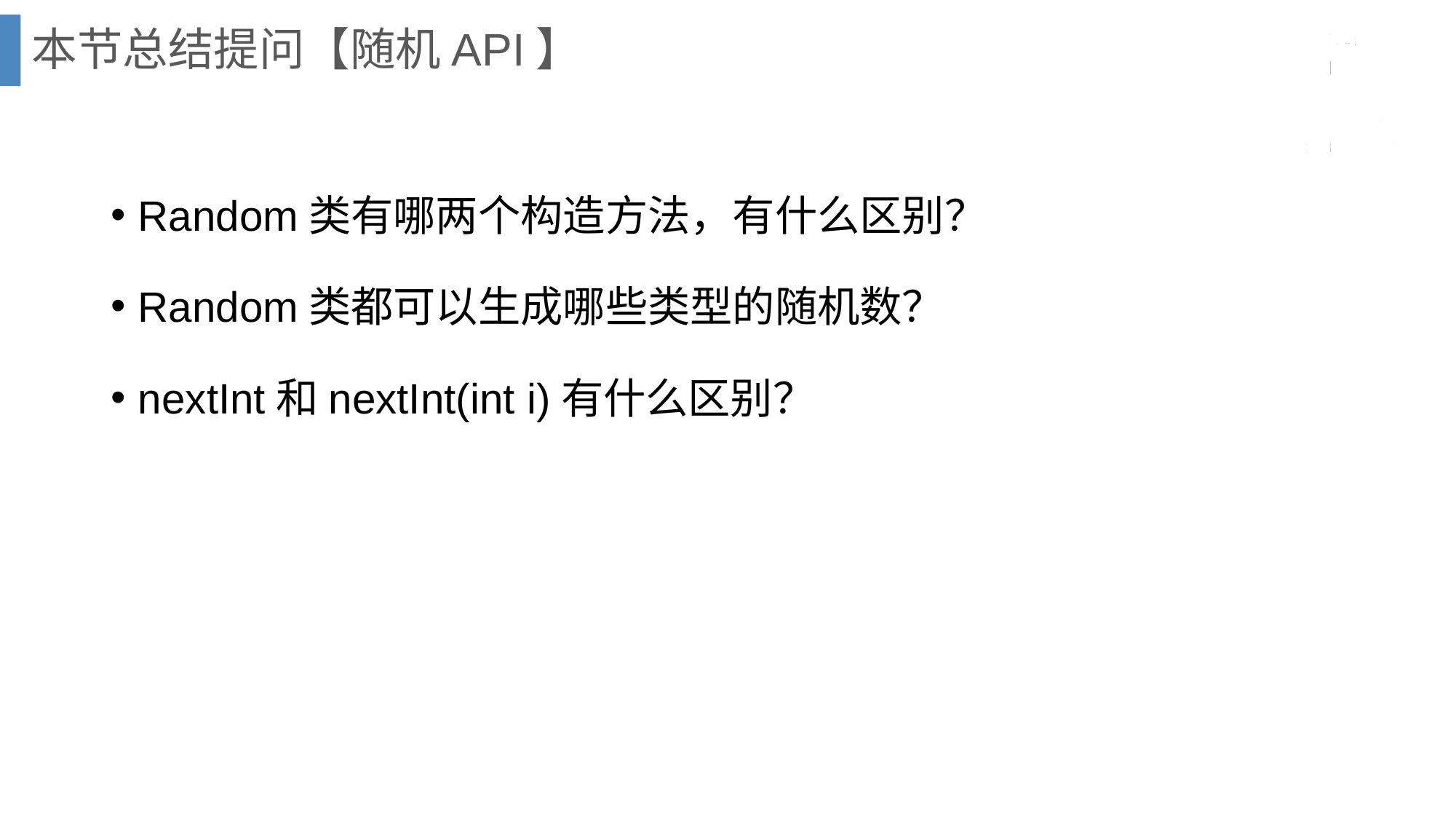

# 本节总结提问【随机API】
Random类有哪两个构造方法，有什么区别？
Random类都可以生成哪些类型的随机数？
nextInt和nextInt(int i)有什么区别？